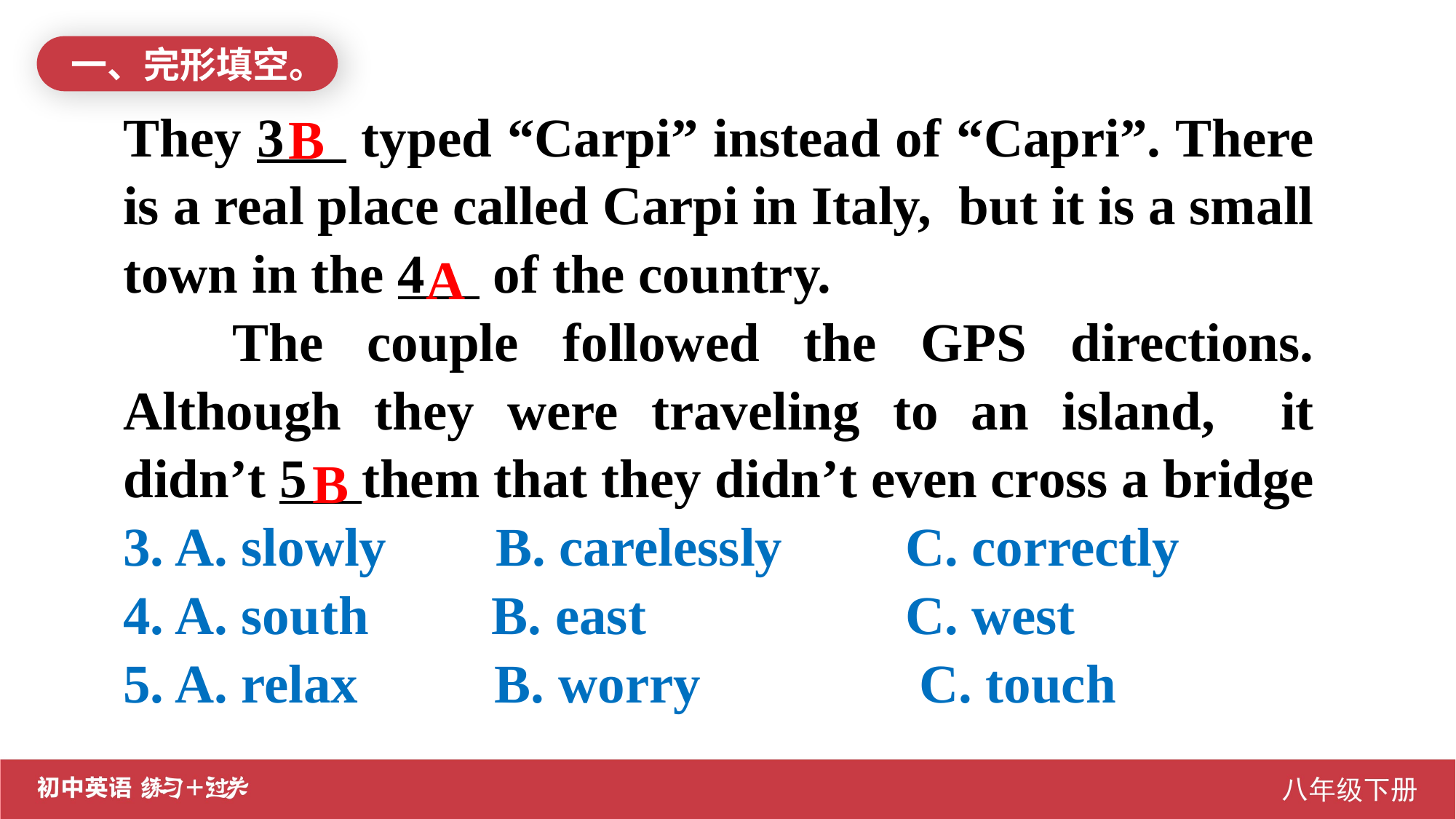

一、完形填空。
B
They 3     typed “Carpi” instead of “Capri”. There is a real place called Carpi in Italy,  but it is a small town in the 4     of the country.
The couple followed the GPS directions. Although they were traveling to an island,  it didn’t 5    them that they didn’t even cross a bridge
3. A. slowly        B. carelessly         C. correctly
4. A. south         B. east                   C. west
5. A. relax          B. worry                C. touch
A
B